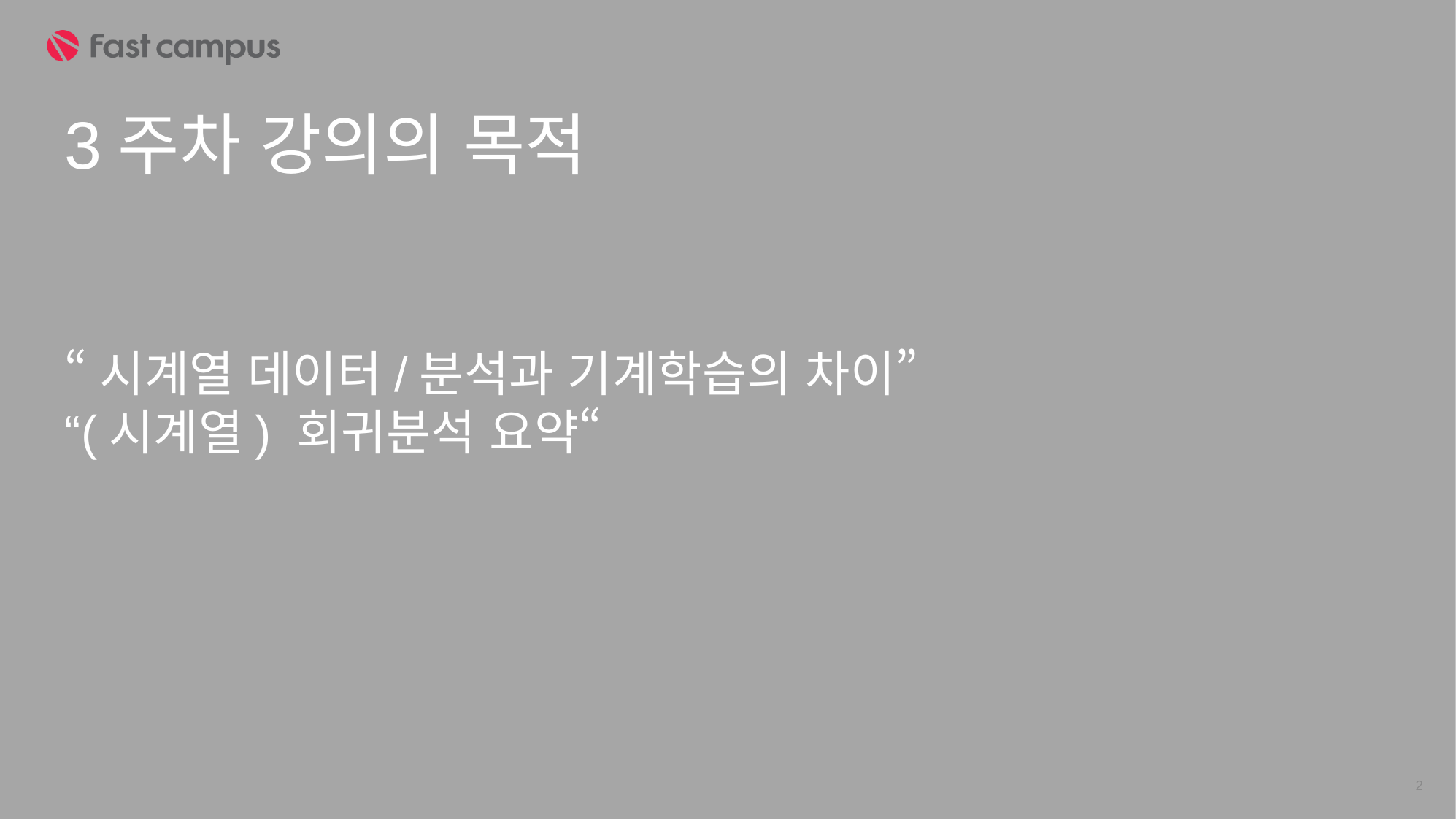

3주차 강의의 목적

“시계열 데이터/분석과 기계학습의 차이”
“(시계열) 회귀분석 요약“
2